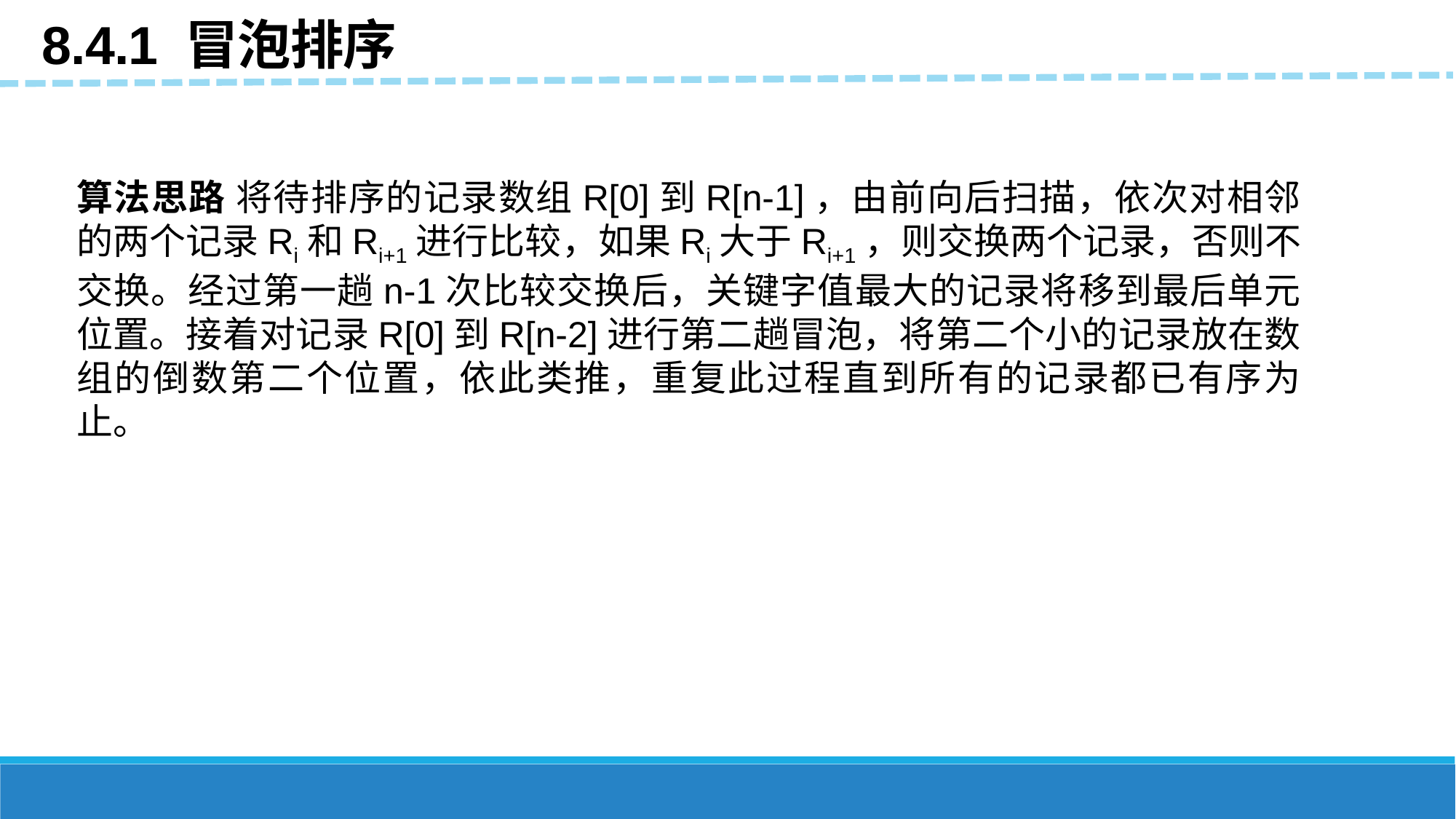

8.4.1 冒泡排序
算法思路 将待排序的记录数组R[0]到R[n-1]，由前向后扫描，依次对相邻的两个记录Ri和Ri+1进行比较，如果Ri大于Ri+1，则交换两个记录，否则不交换。经过第一趟n-1次比较交换后，关键字值最大的记录将移到最后单元位置。接着对记录R[0]到R[n-2]进行第二趟冒泡，将第二个小的记录放在数组的倒数第二个位置，依此类推，重复此过程直到所有的记录都已有序为止。